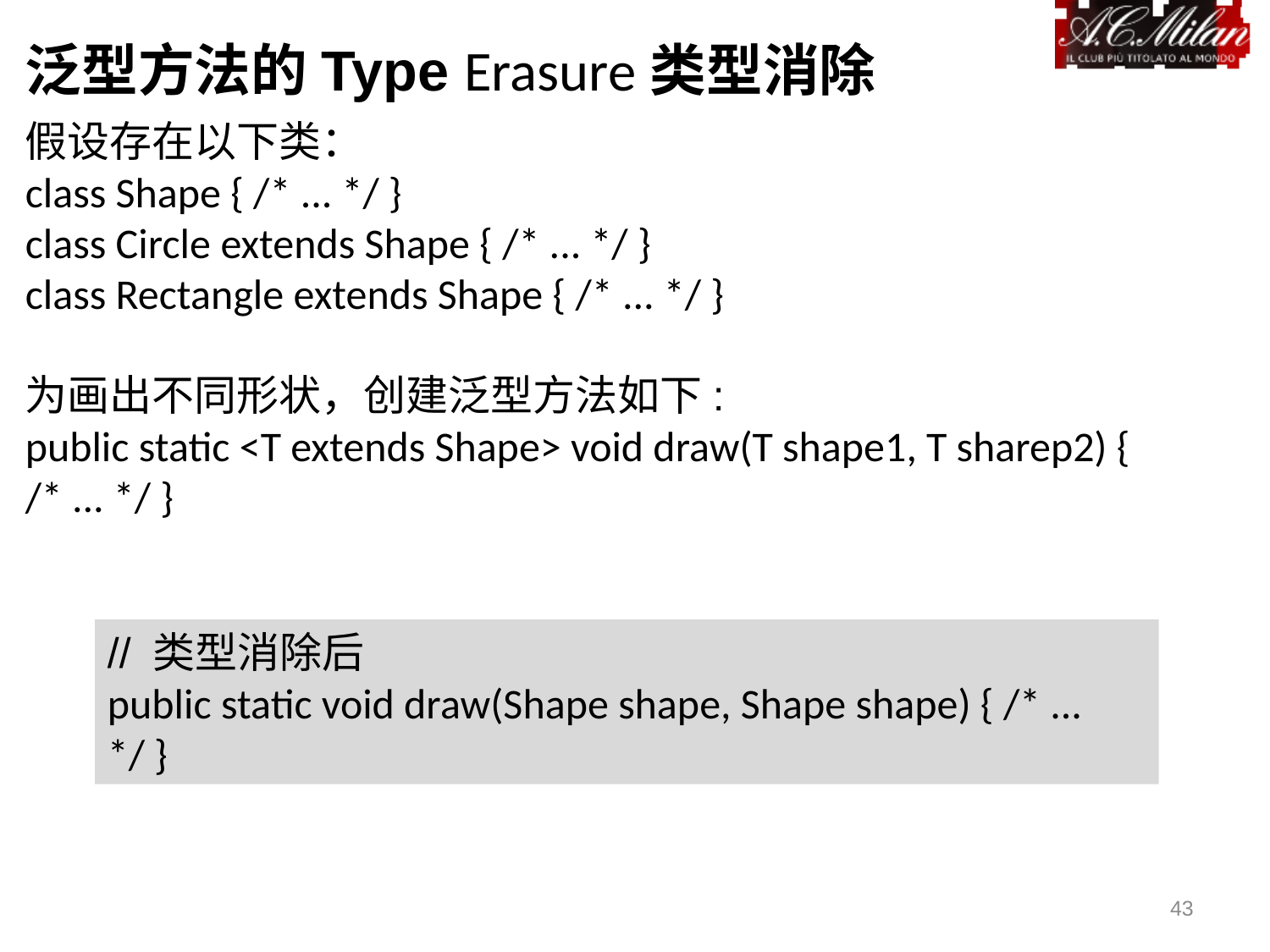

泛型方法的Type Erasure类型消除
假设存在以下类：
class Shape { /* ... */ }
class Circle extends Shape { /* ... */ }
class Rectangle extends Shape { /* ... */ }

为画出不同形状，创建泛型方法如下:
public static <T extends Shape> void draw(T shape1, T sharep2) { /* ... */ }

// 类型消除后
public static void draw(Shape shape, Shape shape) { /* ... */ }
43